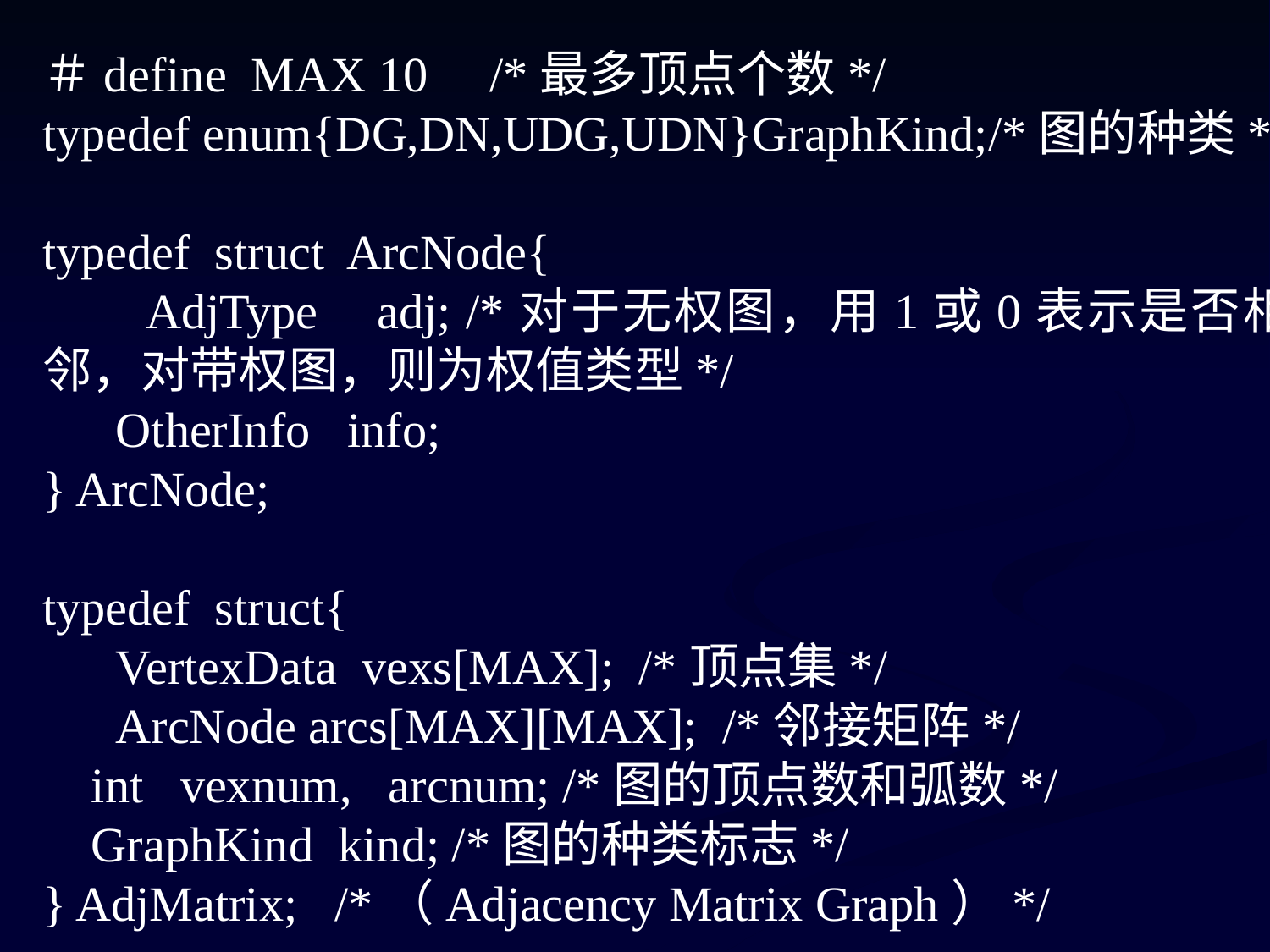

＃define  MAX 10     /*最多顶点个数*/
typedef enum{DG,DN,UDG,UDN}GraphKind;/*图的种类*/

typedef  struct  ArcNode{
       AdjType    adj; /*对于无权图，用1或0表示是否相邻，对带权图，则为权值类型*/
      OtherInfo   info;
} ArcNode;

typedef  struct{
      VertexData  vexs[MAX];  /*顶点集*/
      ArcNode arcs[MAX][MAX];  /*邻接矩阵*/
    int   vexnum,   arcnum; /*图的顶点数和弧数*/
    GraphKind  kind; /*图的种类标志*/
} AdjMatrix;   /*（Adjacency Matrix Graph）*/